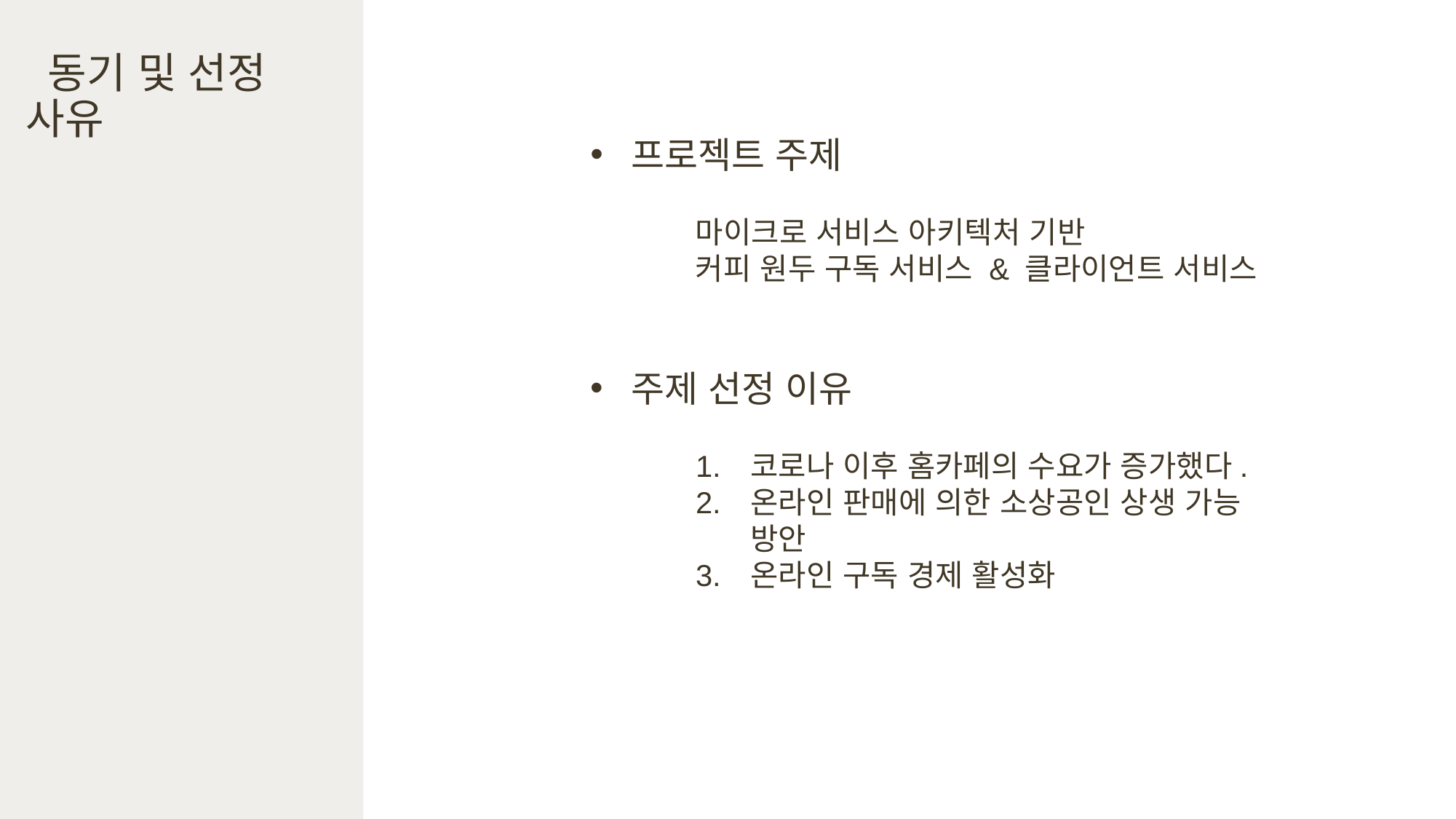

# 동기 및 선정 사유
프로젝트 주제
마이크로 서비스 아키텍처 기반
커피 원두 구독 서비스 & 클라이언트 서비스
주제 선정 이유
코로나 이후 홈카페의 수요가 증가했다.
온라인 판매에 의한 소상공인 상생 가능 방안
온라인 구독 경제 활성화